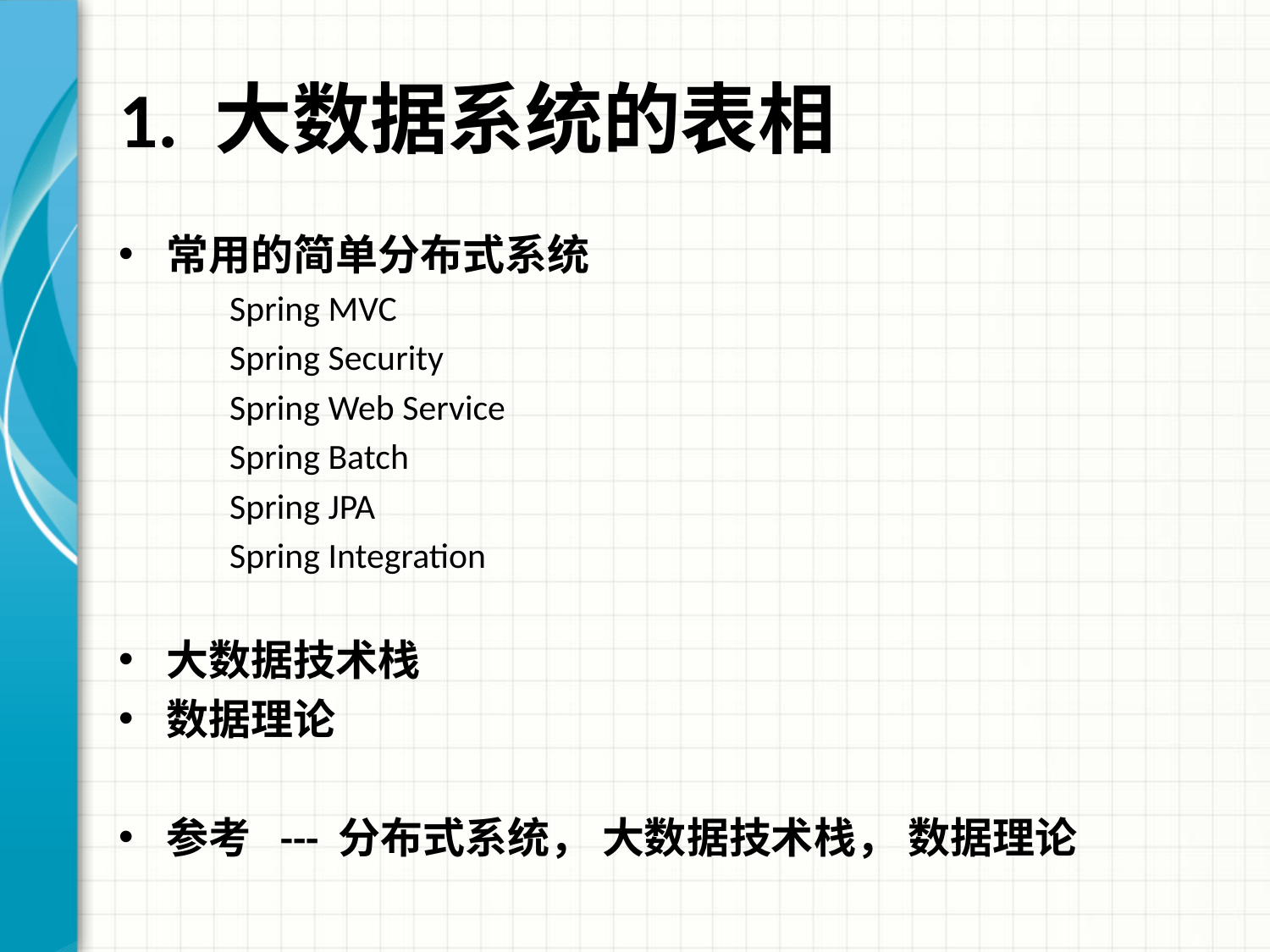

# 1. 大数据系统的表相
常用的简单分布式系统
Spring MVC
Spring Security
Spring Web Service
Spring Batch
Spring JPA
Spring Integration

大数据技术栈
数据理论

参考  --- 分布式系统， 大数据技术栈， 数据理论